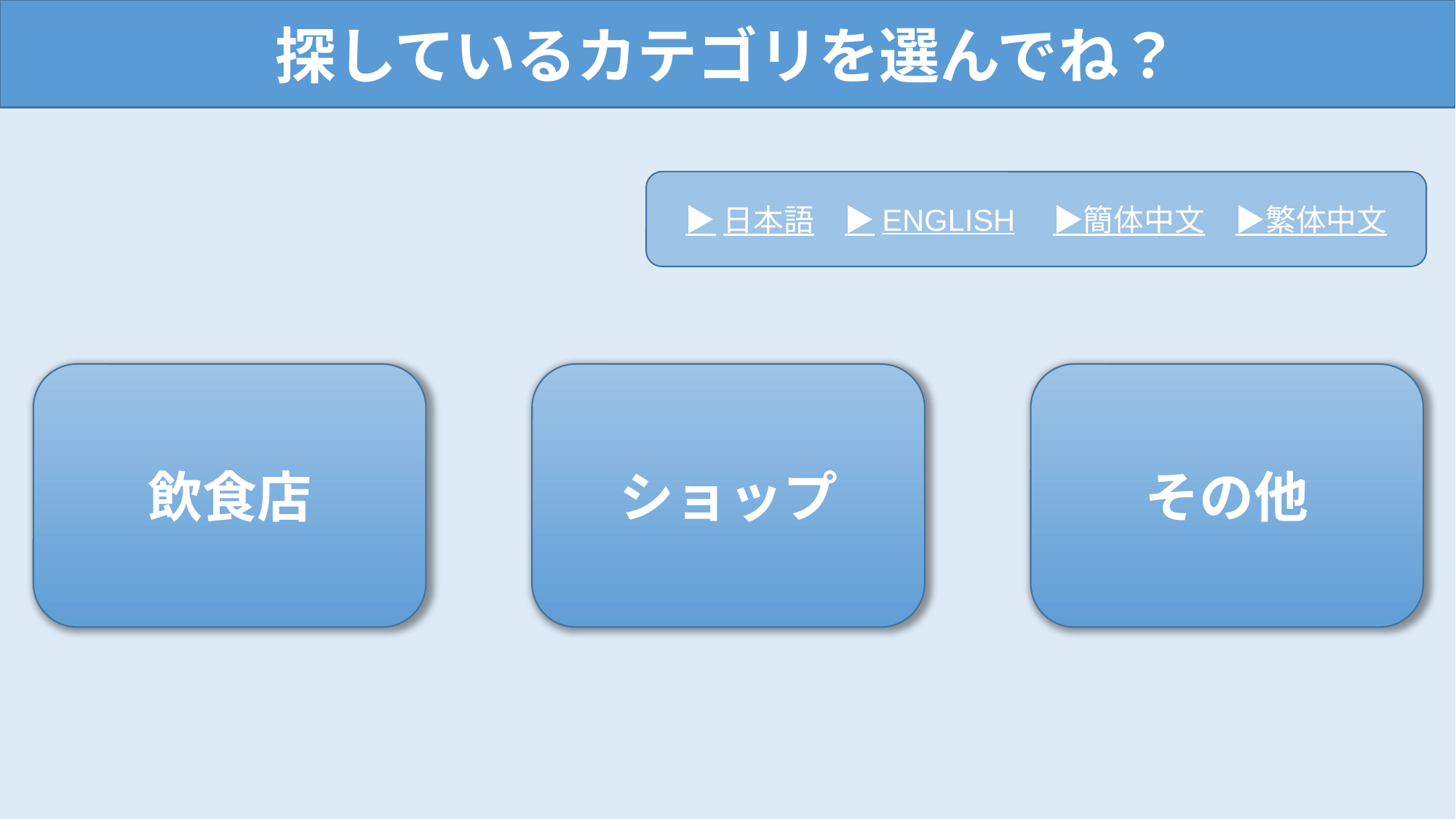

探しているカテゴリを選んでね？
▶日本語　▶ENGLISH　▶簡体中文　▶繁体中文
その他
飲食店
ショップ